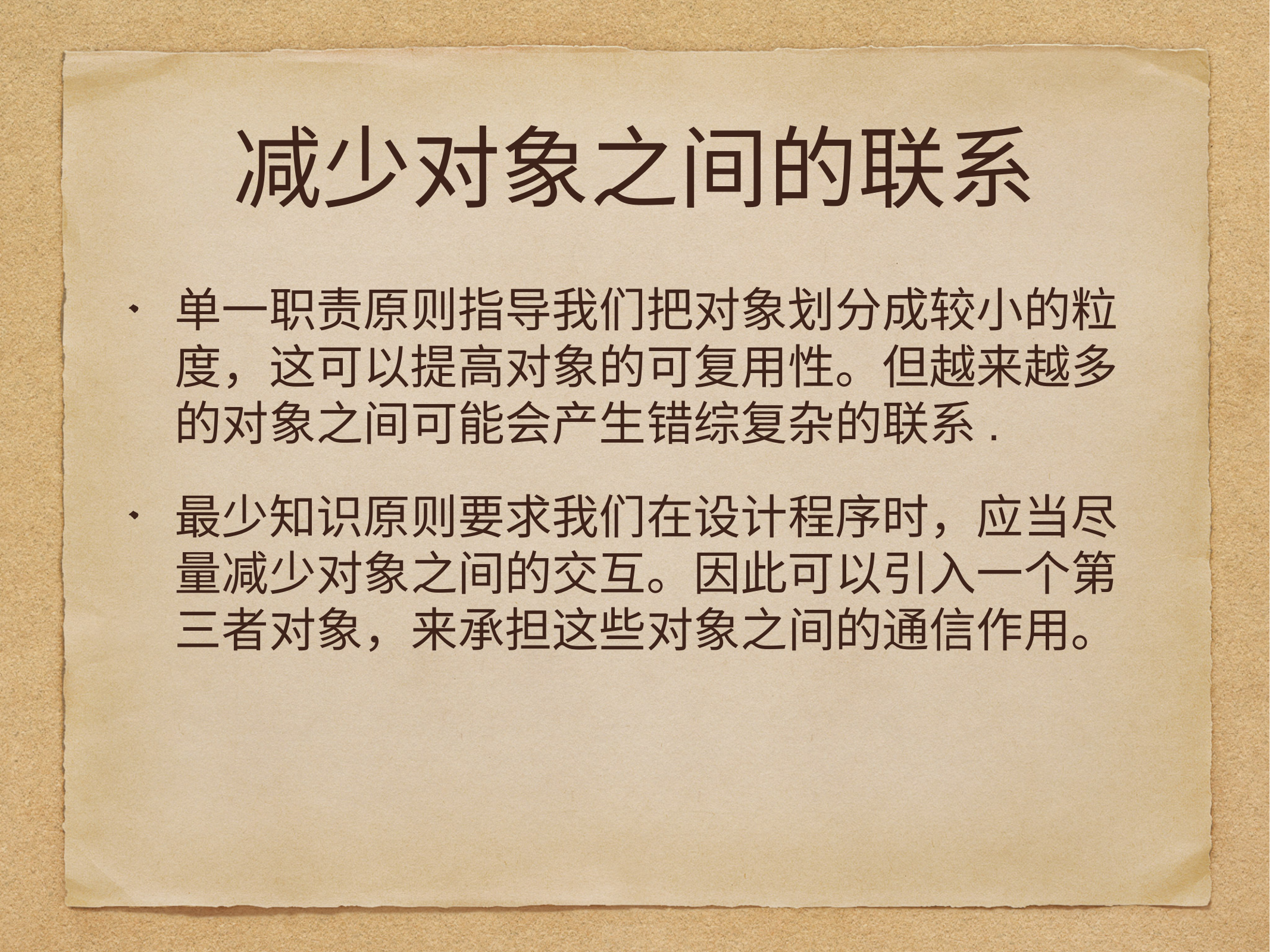

# 减少对象之间的联系
单一职责原则指导我们把对象划分成较小的粒度，这可以提高对象的可复用性。但越来越多的对象之间可能会产生错综复杂的联系.
最少知识原则要求我们在设计程序时，应当尽量减少对象之间的交互。因此可以引入一个第三者对象，来承担这些对象之间的通信作用。